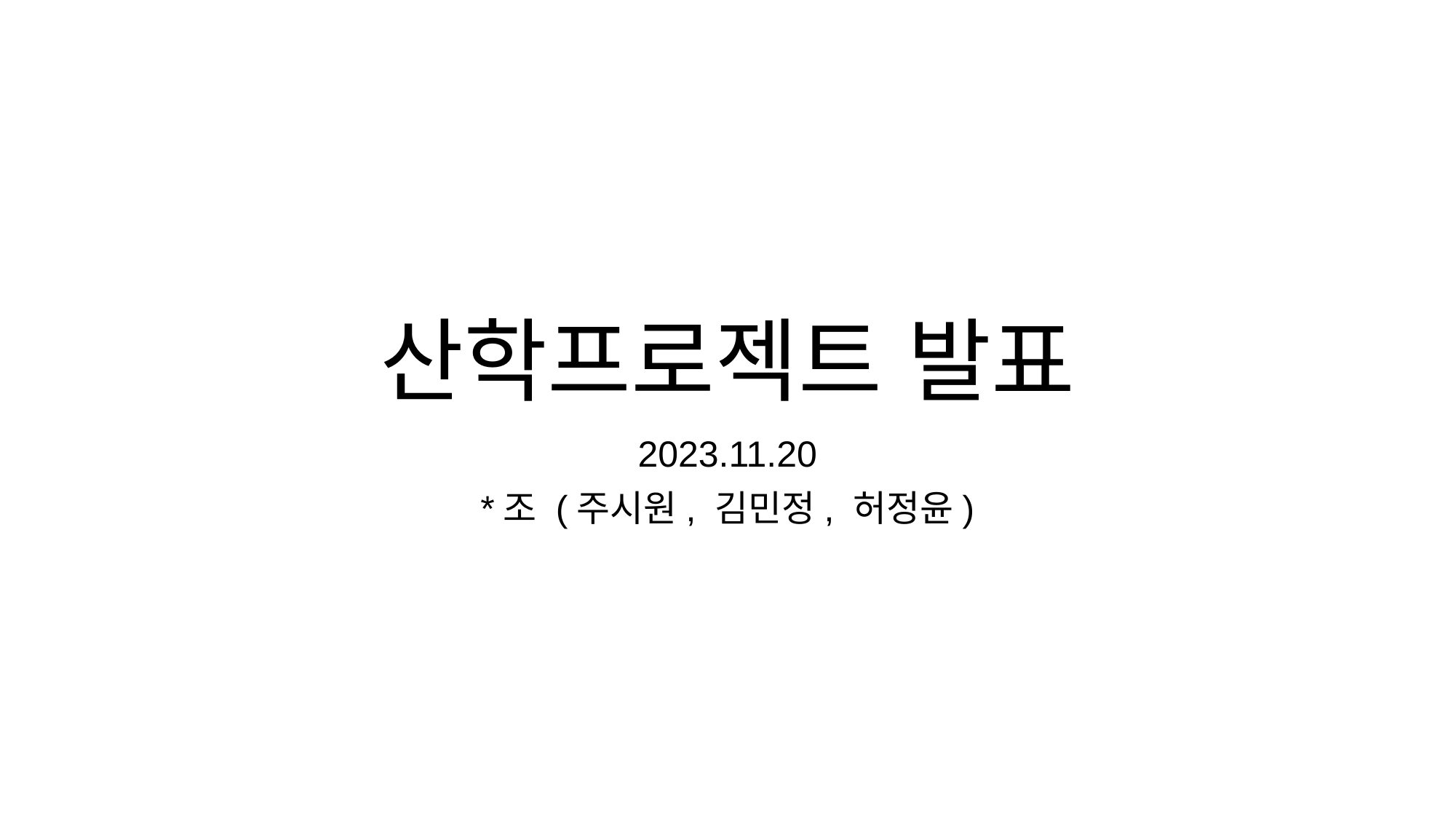

# 산학프로젝트 발표
2023.11.20
*조 (주시원, 김민정, 허정윤)